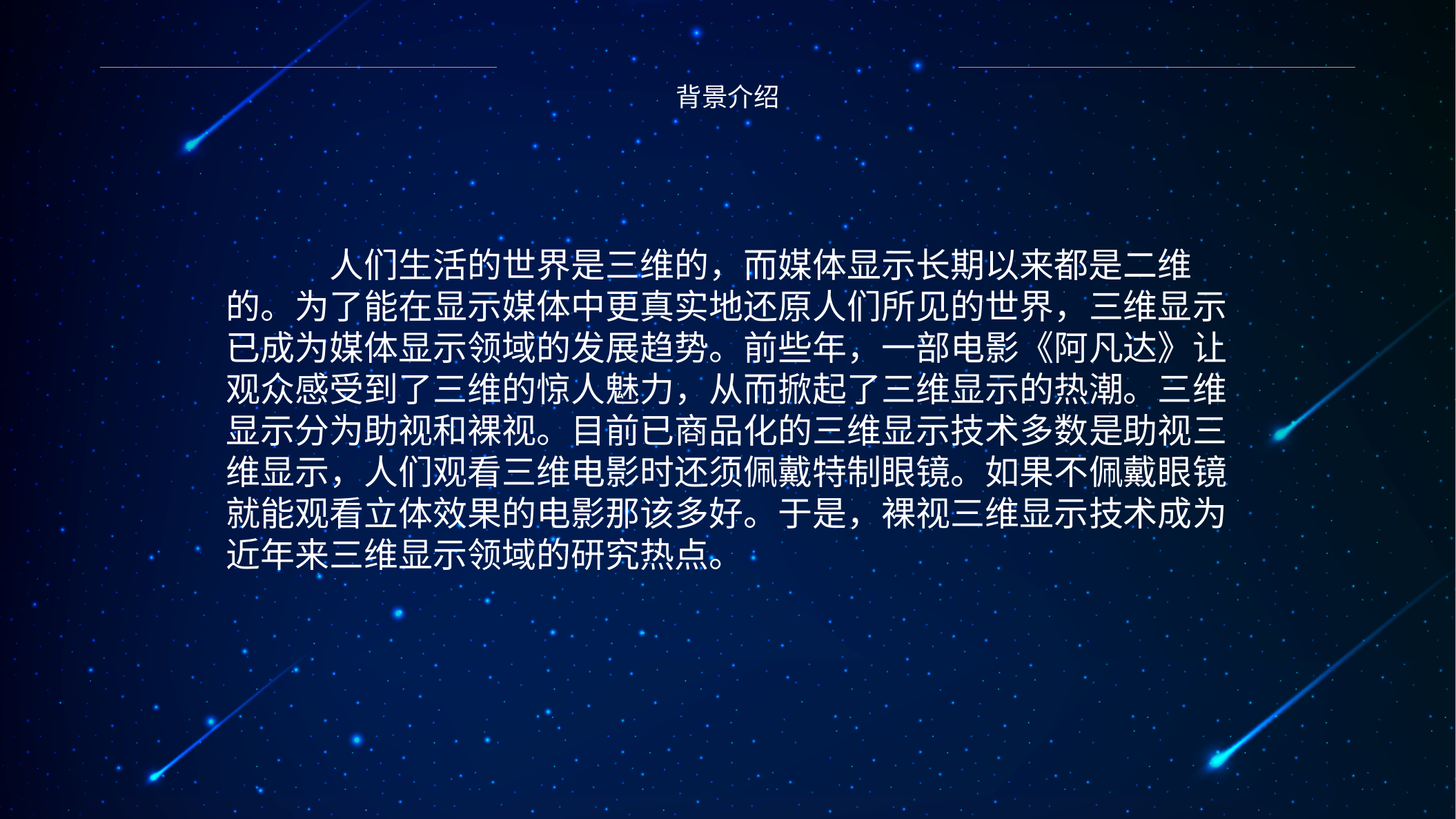

背景介绍
	人们生活的世界是三维的，而媒体显示长期以来都是二维的。为了能在显示媒体中更真实地还原人们所见的世界，三维显示已成为媒体显示领域的发展趋势。前些年，一部电影《阿凡达》让观众感受到了三维的惊人魅力，从而掀起了三维显示的热潮。三维显示分为助视和裸视。目前已商品化的三维显示技术多数是助视三维显示，人们观看三维电影时还须佩戴特制眼镜。如果不佩戴眼镜就能观看立体效果的电影那该多好。于是，裸视三维显示技术成为近年来三维显示领域的研究热点。